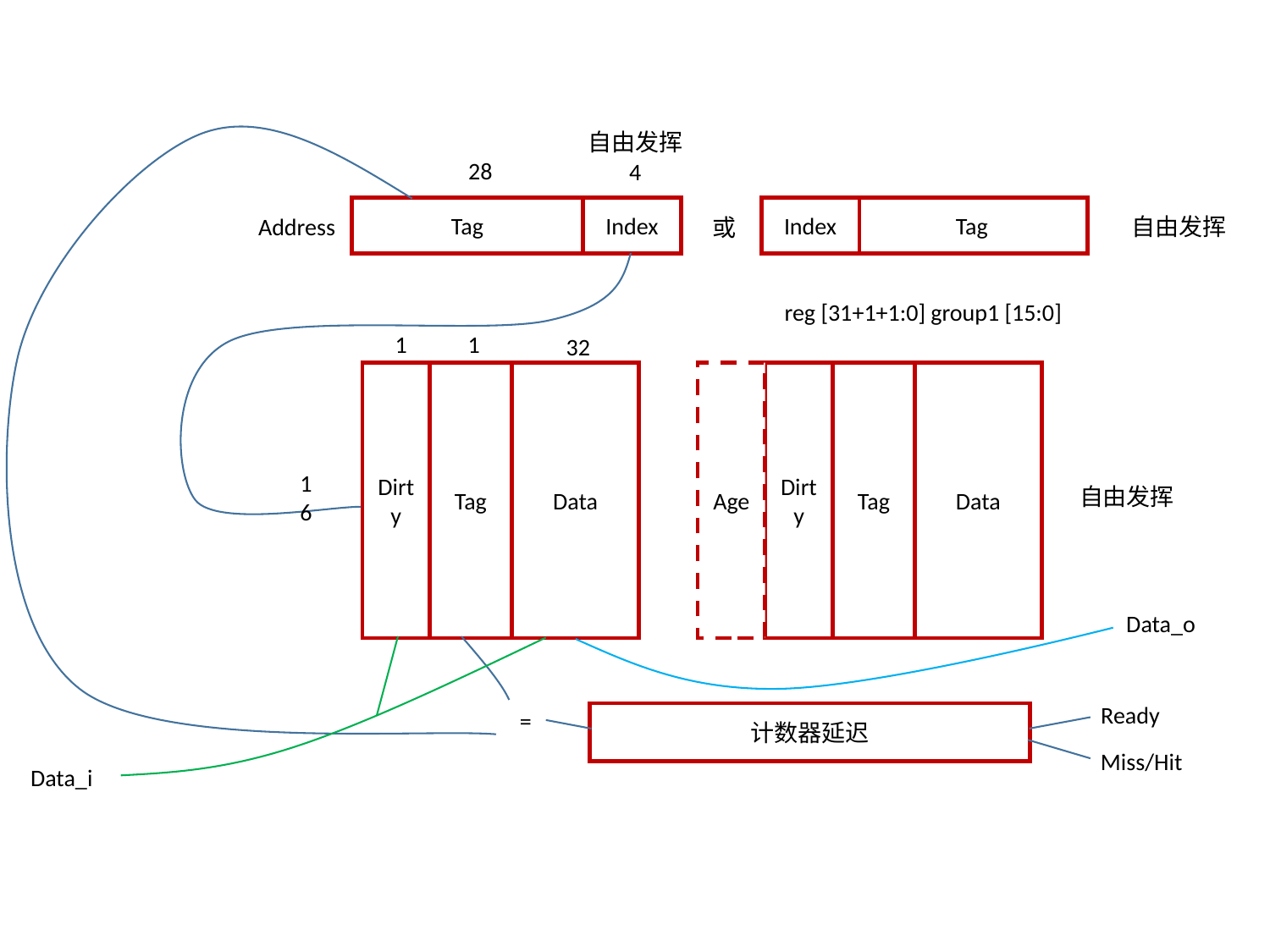

自由发挥

28
4
Tag
Index
Index
Tag
Address
自由发挥
或

reg [31+1+1:0] group1 [15:0]
1
1
32
Dirty
Tag
Data
Age
Dirty
Tag
Data
16
自由发挥
Data_o

Ready
=
计数器延迟

Miss/Hit
Data_i